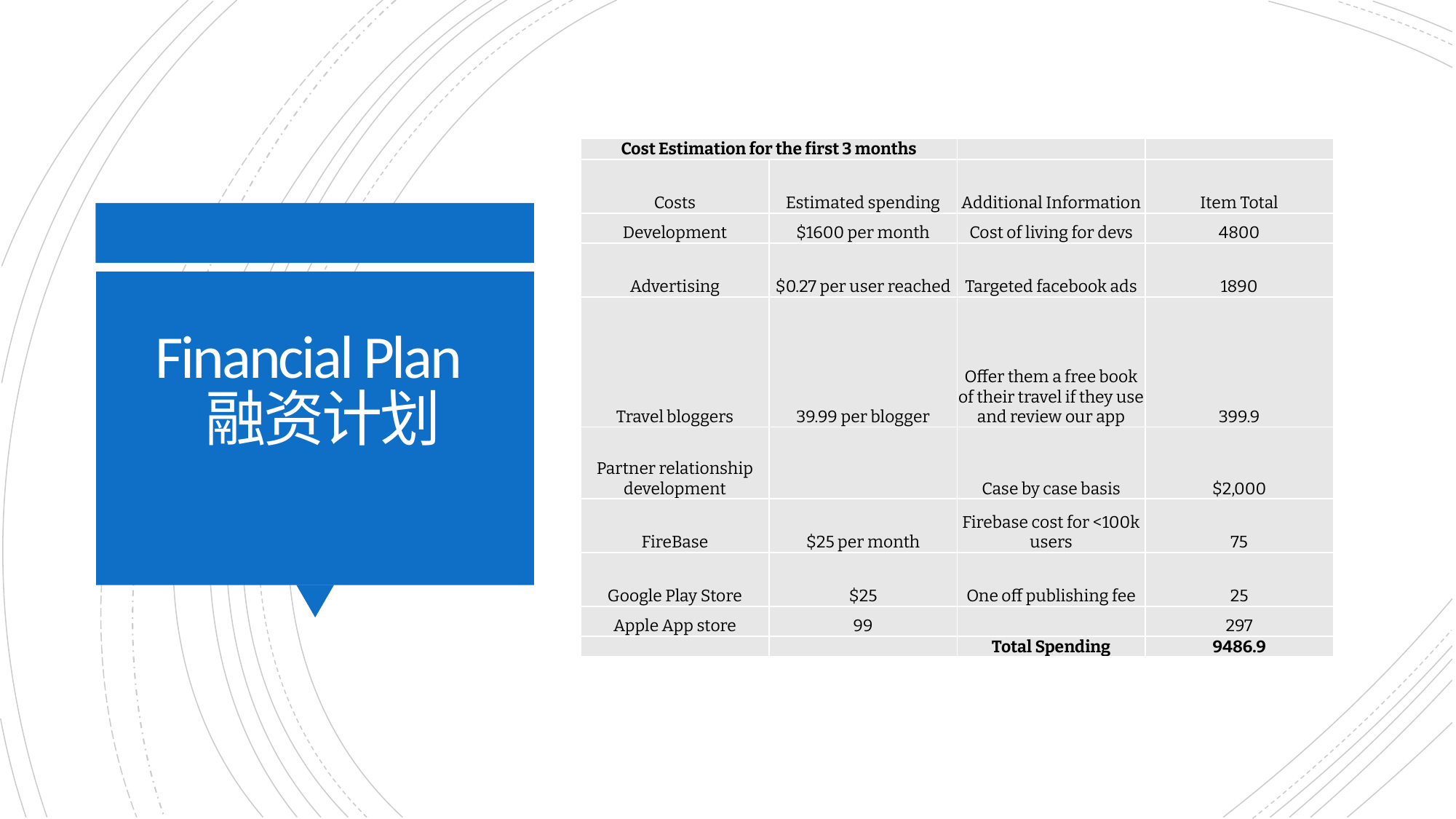

| Cost Estimation for the first 3 months |  |  |  |
| --- | --- | --- | --- |
| Costs | Estimated spending | Additional Information | Item Total |
| Development | $1600 per month | Cost of living for devs | 4800 |
| Advertising | $0.27 per user reached | Targeted facebook ads | 1890 |
| Travel bloggers | 39.99 per blogger | Offer them a free book of their travel if they use and review our app | 399.9 |
| Partner relationship development |  | Case by case basis | $2,000 |
| FireBase | $25 per month | Firebase cost for <100k users | 75 |
| Google Play Store | $25 | One off publishing fee | 25 |
| Apple App store | 99 |  | 297 |
|  |  | Total Spending | 9486.9 |
# Financial Plan 融资计划